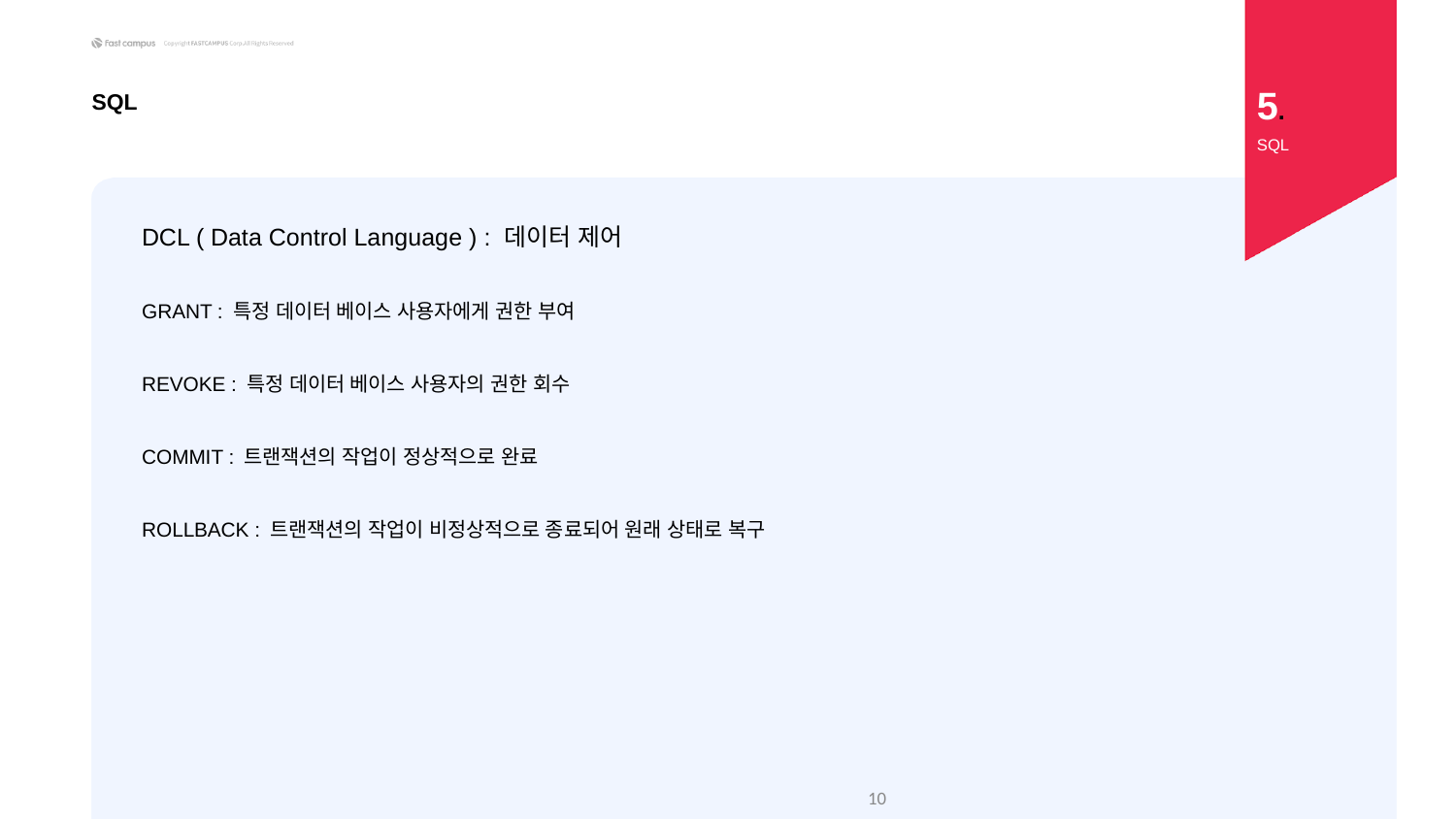

5.
SQL
SQL
DCL ( Data Control Language ) : 데이터 제어
GRANT : 특정 데이터 베이스 사용자에게 권한 부여
REVOKE : 특정 데이터 베이스 사용자의 권한 회수
COMMIT : 트랜잭션의 작업이 정상적으로 완료
ROLLBACK : 트랜잭션의 작업이 비정상적으로 종료되어 원래 상태로 복구
10